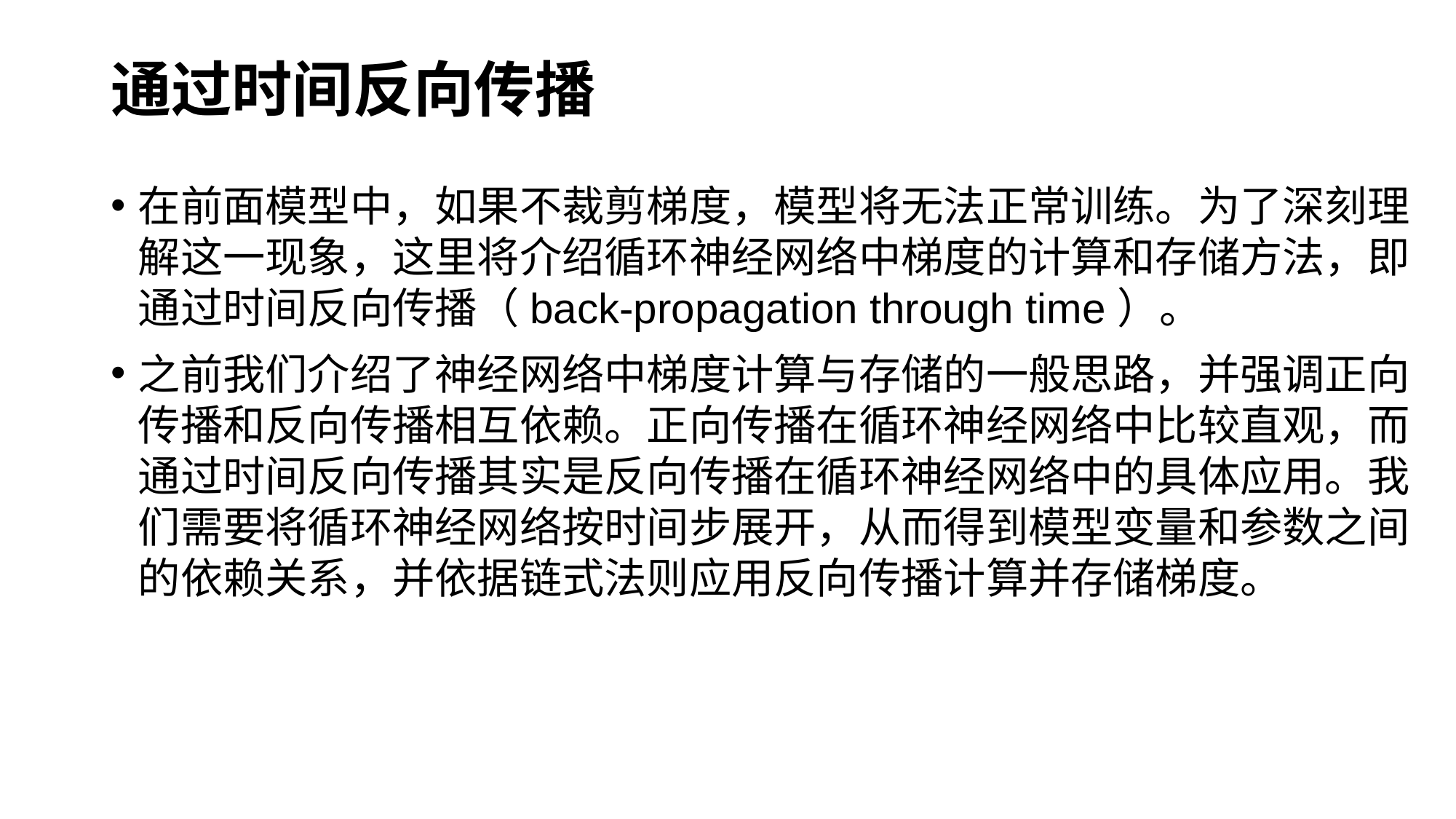

# 通过时间反向传播
在前面模型中，如果不裁剪梯度，模型将无法正常训练。为了深刻理解这一现象，这里将介绍循环神经网络中梯度的计算和存储方法，即通过时间反向传播（back-propagation through time）。
之前我们介绍了神经网络中梯度计算与存储的一般思路，并强调正向传播和反向传播相互依赖。正向传播在循环神经网络中比较直观，而通过时间反向传播其实是反向传播在循环神经网络中的具体应用。我们需要将循环神经网络按时间步展开，从而得到模型变量和参数之间的依赖关系，并依据链式法则应用反向传播计算并存储梯度。